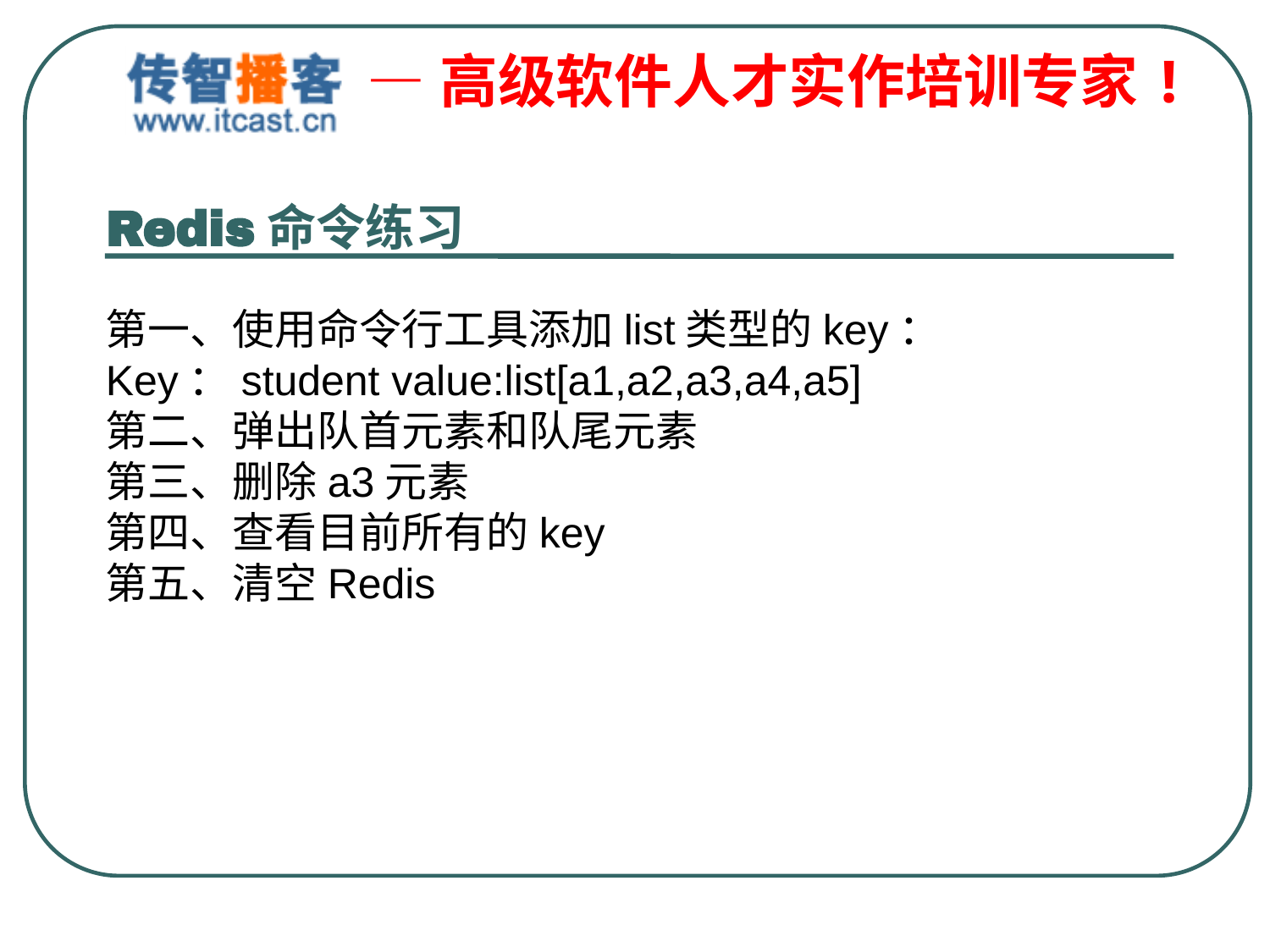

# Redis命令练习
第一、使用命令行工具添加list类型的key：
Key：student value:list[a1,a2,a3,a4,a5]
第二、弹出队首元素和队尾元素
第三、删除a3元素
第四、查看目前所有的key
第五、清空Redis